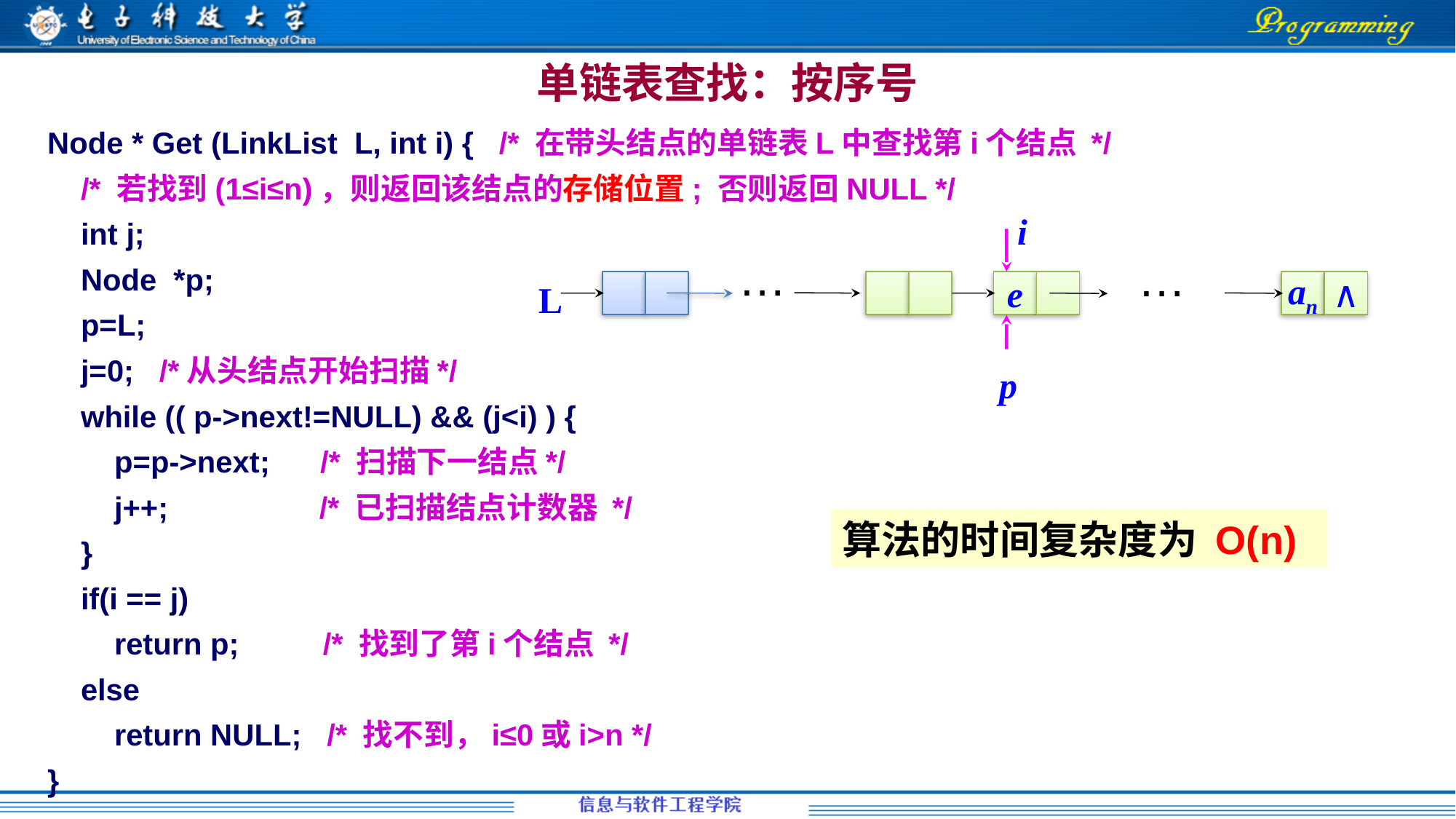

# 单链表查找：按序号
Node * Get (LinkList  L, int i) {   /* 在带头结点的单链表L中查找第i个结点 */
    /* 若找到(1≤i≤n)，则返回该结点的存储位置; 否则返回NULL */
    int j;
    Node  *p;
    p=L;
    j=0;   /*从头结点开始扫描*/
    while (( p->next!=NULL) && (j<i) ) {
        p=p->next;      /* 扫描下一结点*/
        j++;                  /* 已扫描结点计数器 */
    }
    if(i == j)
        return p;          /* 找到了第i个结点 */
    else
        return NULL;   /* 找不到，i≤0或i>n */
}
i

…
…
L

e

an
∧

p
算法的时间复杂度为 O(n)